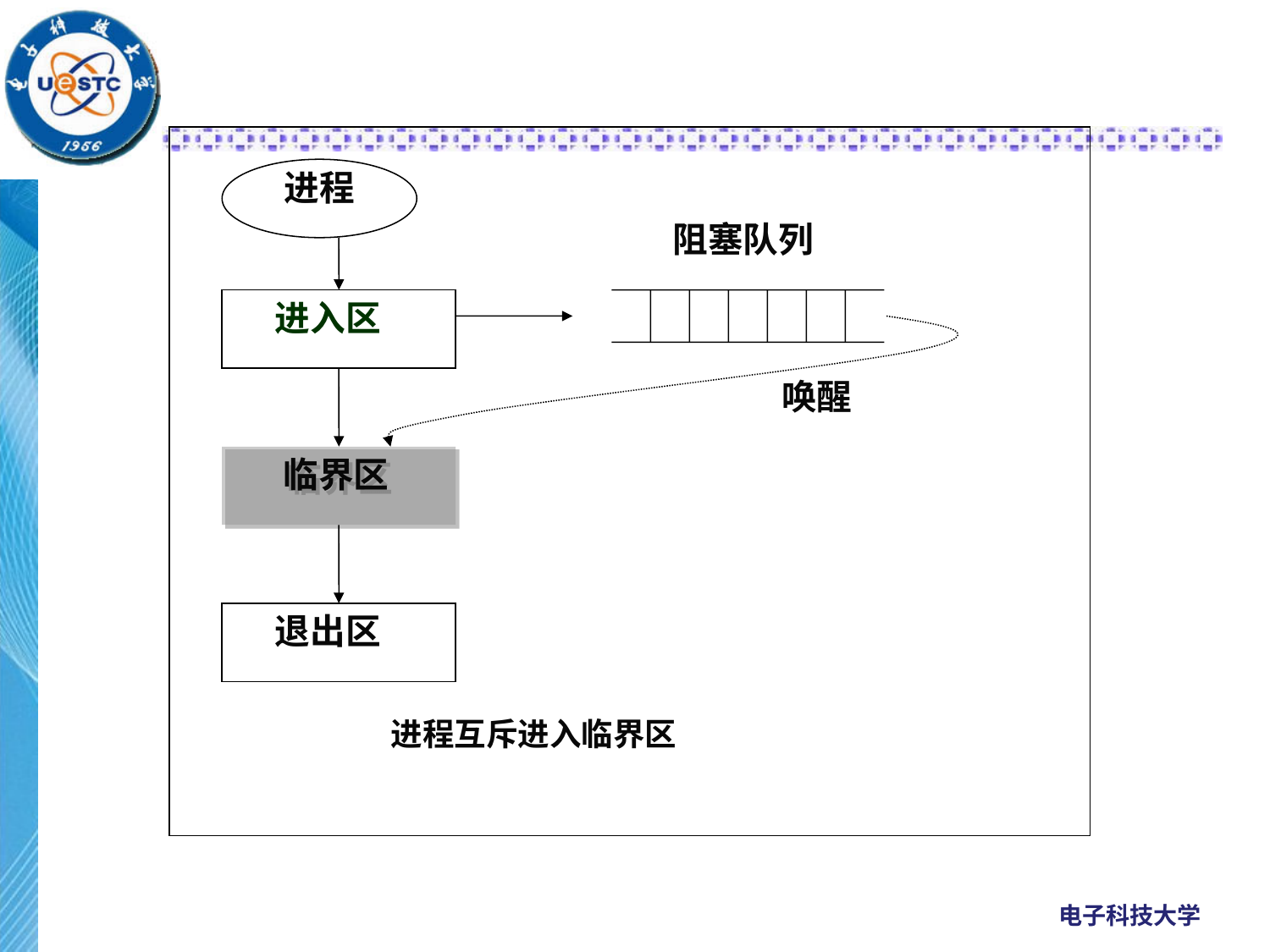

进程
     阻塞队列

    进入区

    唤醒
     临界区

    退出区
进程互斥进入临界区